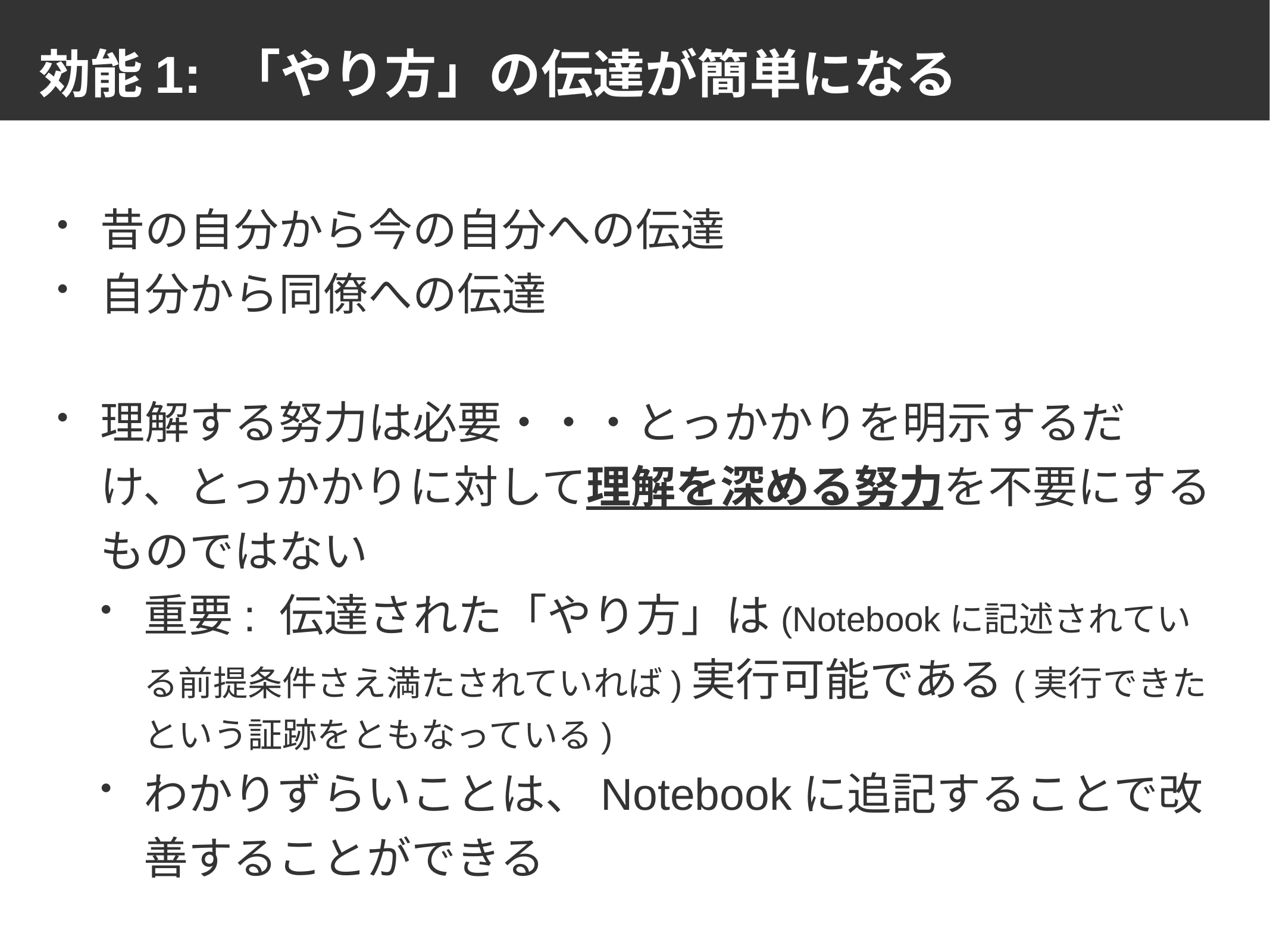

# 効能1: 「やり方」の伝達が簡単になる
昔の自分から今の自分への伝達
自分から同僚への伝達

理解する努力は必要・・・とっかかりを明示するだけ、とっかかりに対して理解を深める努力を不要にするものではない
重要: 伝達された「やり方」は(Notebookに記述されている前提条件さえ満たされていれば)実行可能である(実行できたという証跡をともなっている)
わかりずらいことは、Notebookに追記することで改善することができる